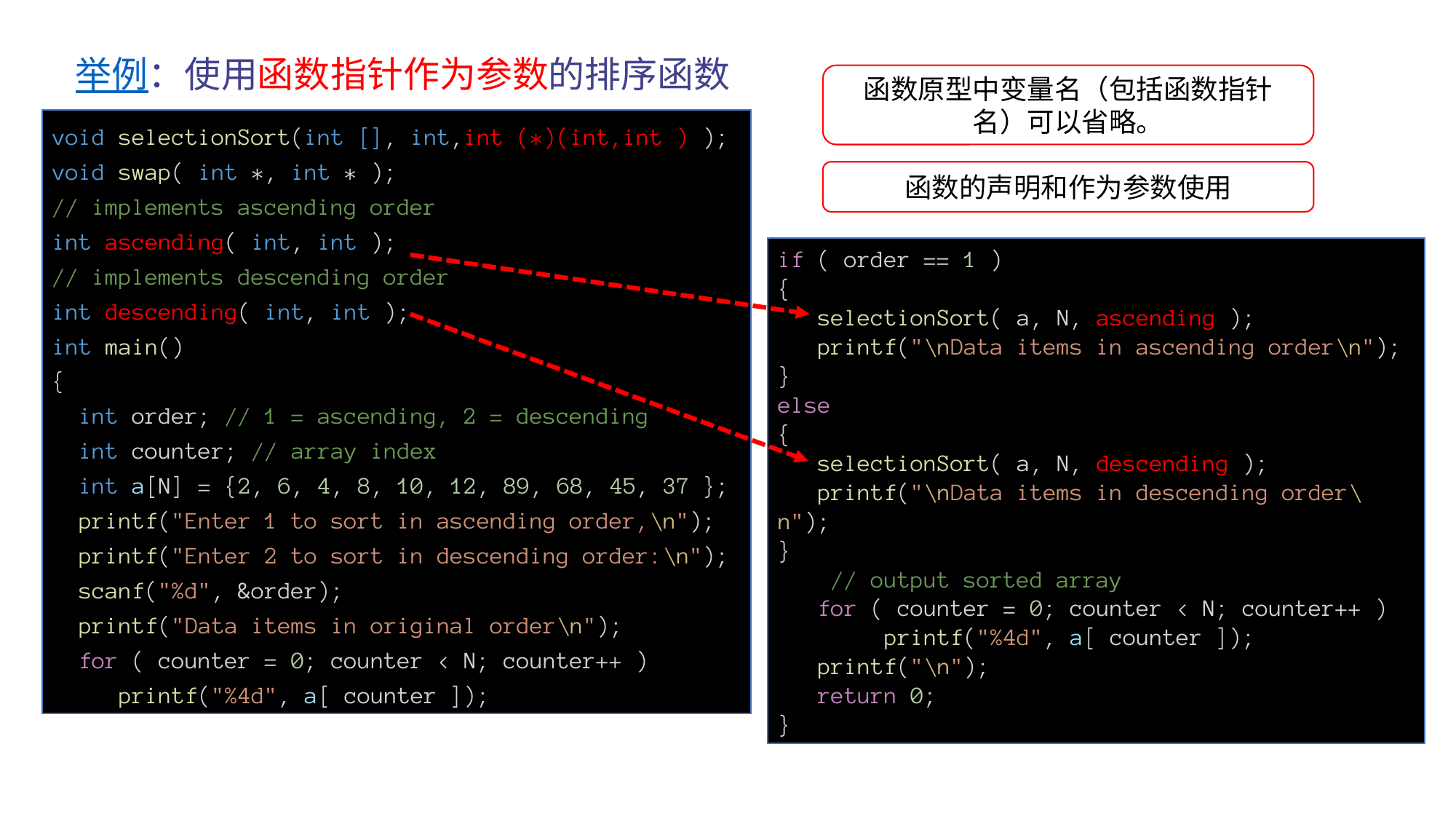

举例：使用函数指针作为参数的排序函数
函数原型中变量名（包括函数指针名）可以省略。
void selectionSort(int [], int,int (*)(int,int ) );
void swap( int *, int * );
// implements ascending order
int ascending( int, int );
// implements descending order
int descending( int, int );
int main()
{
  int order; // 1 = ascending, 2 = descending
  int counter; // array index
  int a[N] = {2, 6, 4, 8, 10, 12, 89, 68, 45, 37 };
  printf("Enter 1 to sort in ascending order,\n");
  printf("Enter 2 to sort in descending order:\n");
  scanf("%d", &order);
  printf("Data items in original order\n");
  for ( counter = 0; counter < N; counter++ )
     printf("%4d", a[ counter ]);
函数的声明和作为参数使用
if ( order == 1 )
{
   selectionSort( a, N, ascending );
   printf("\nData items in ascending order\n");
}
else
{
   selectionSort( a, N, descending );
   printf("\nData items in descending order\n");
}
    // output sorted array
   for ( counter = 0; counter < N; counter++ )
        printf("%4d", a[ counter ]);
   printf("\n");
   return 0;
}